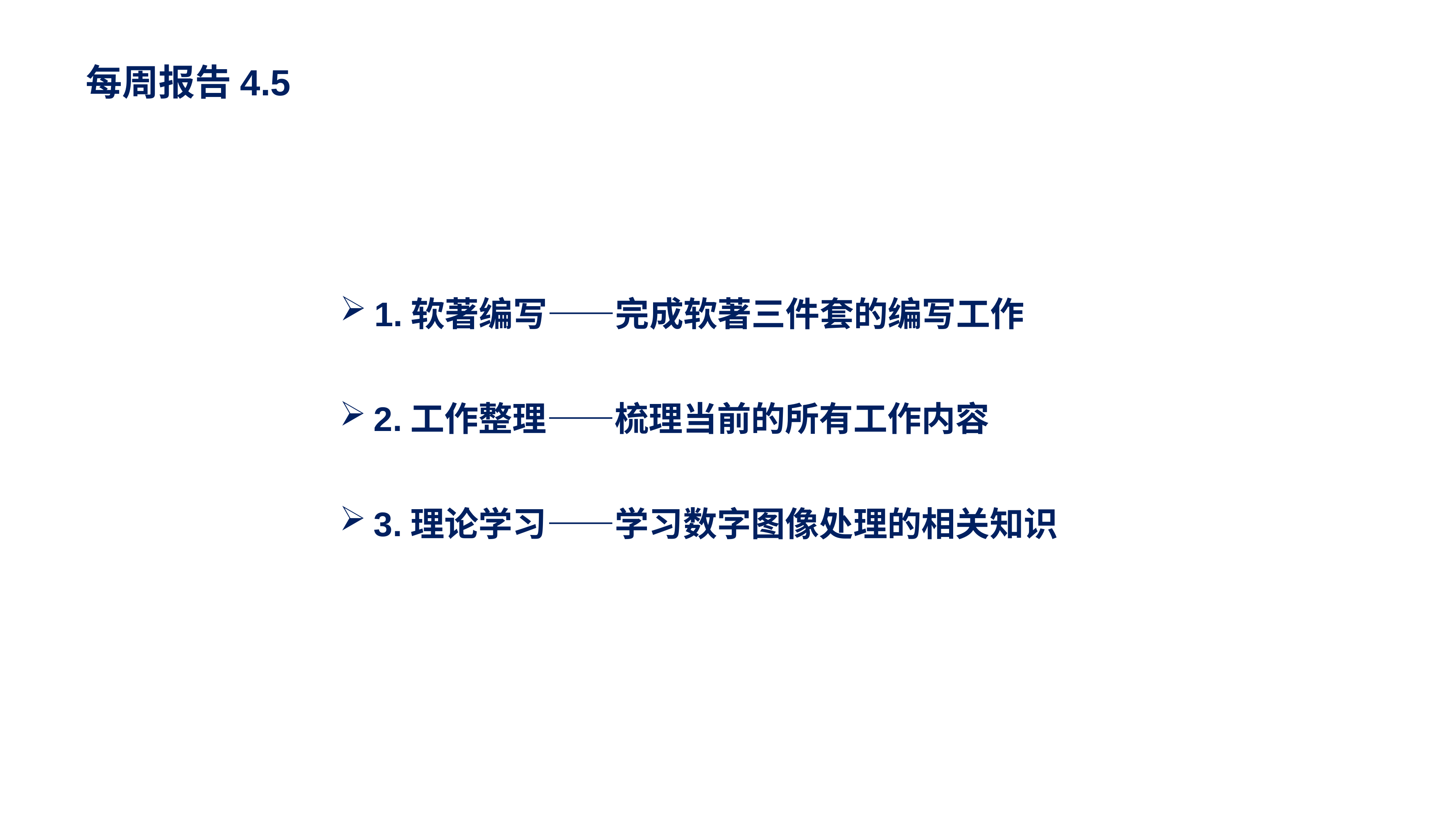

每周报告4.5
1.软著编写——完成软著三件套的编写工作
2.工作整理——梳理当前的所有工作内容
3.理论学习——学习数字图像处理的相关知识